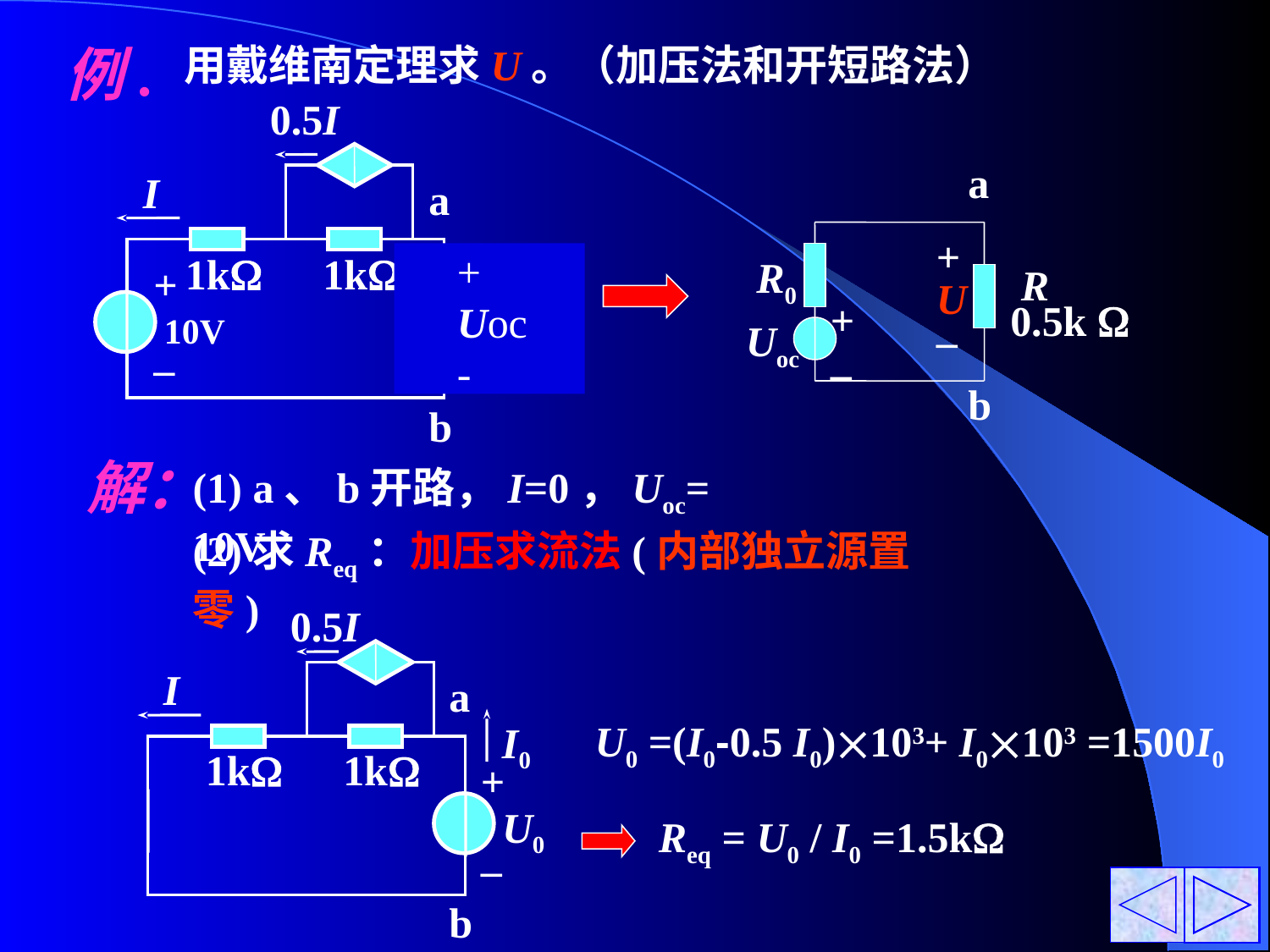

用戴维南定理求U。（加压法和开短路法）
例.
0.5I

I

a

1kΩ
1kΩ
+
+
 R
0.5kΩ

U
10V

–
–
b
a

+
–
U
R0

 R
0.5k Ω
+
–

Uoc

b
+
Uoc
-

解：
(1) a、b开路，I=0，Uoc= 10V
(2)求Req：加压求流法(内部独立源置零)
0.5I

I

a
I0

1kΩ
1kΩ
+

U0
–
b
U0 =(I0-0.5 I0)×103+ I0×103 =1500I0
Req = U0 / I0 =1.5kΩ